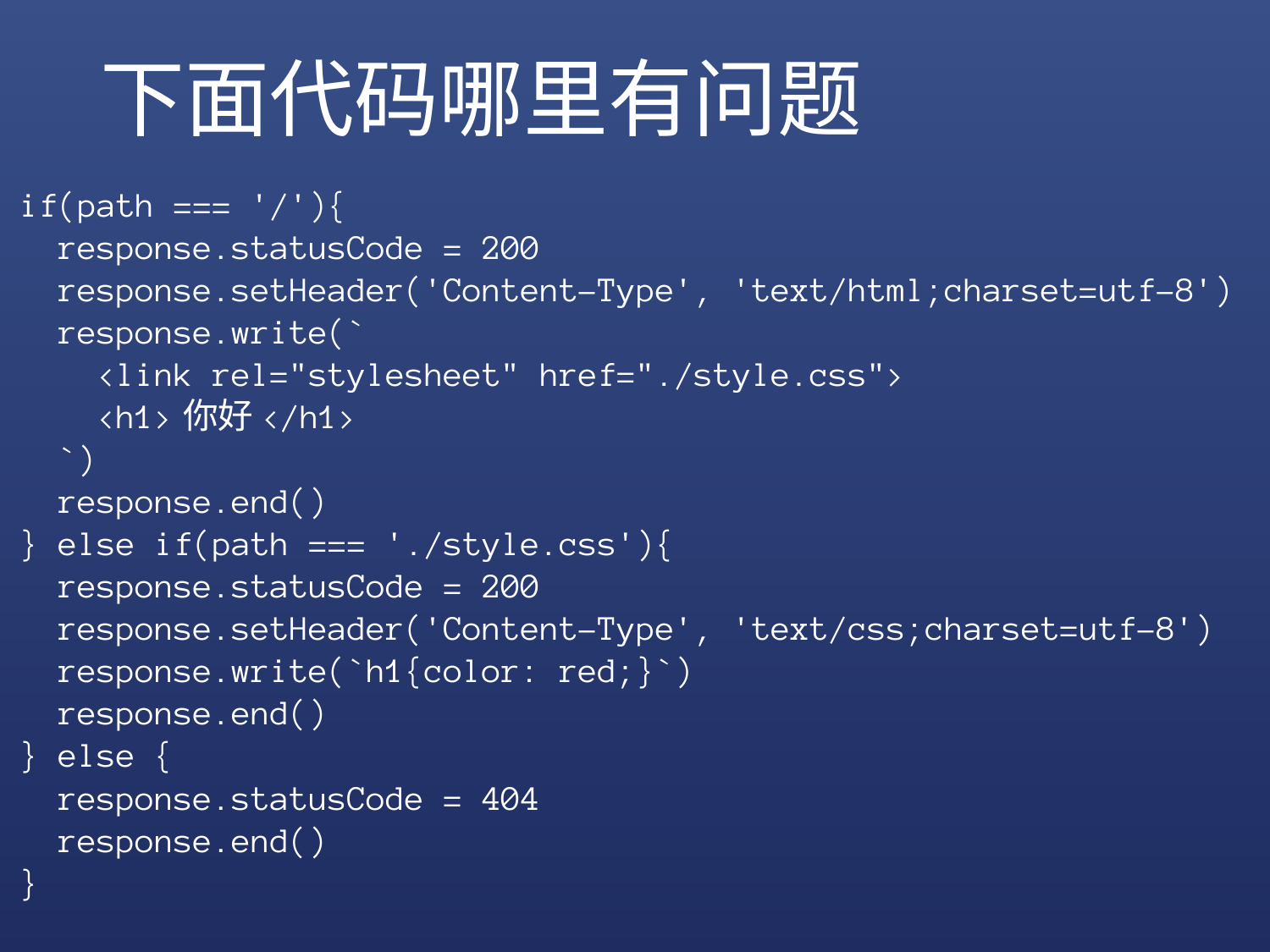

# 下面代码哪里有问题
if(path === '/'){
  response.statusCode = 200
  response.setHeader('Content-Type', 'text/html;charset=utf-8')
  response.write(`
    <link rel="stylesheet" href="./style.css">
    <h1>你好</h1>
  `)
  response.end()
} else if(path === './style.css'){
  response.statusCode = 200
  response.setHeader('Content-Type', 'text/css;charset=utf-8')
  response.write(`h1{color: red;}`)
  response.end()
} else {
  response.statusCode = 404
  response.end()
}